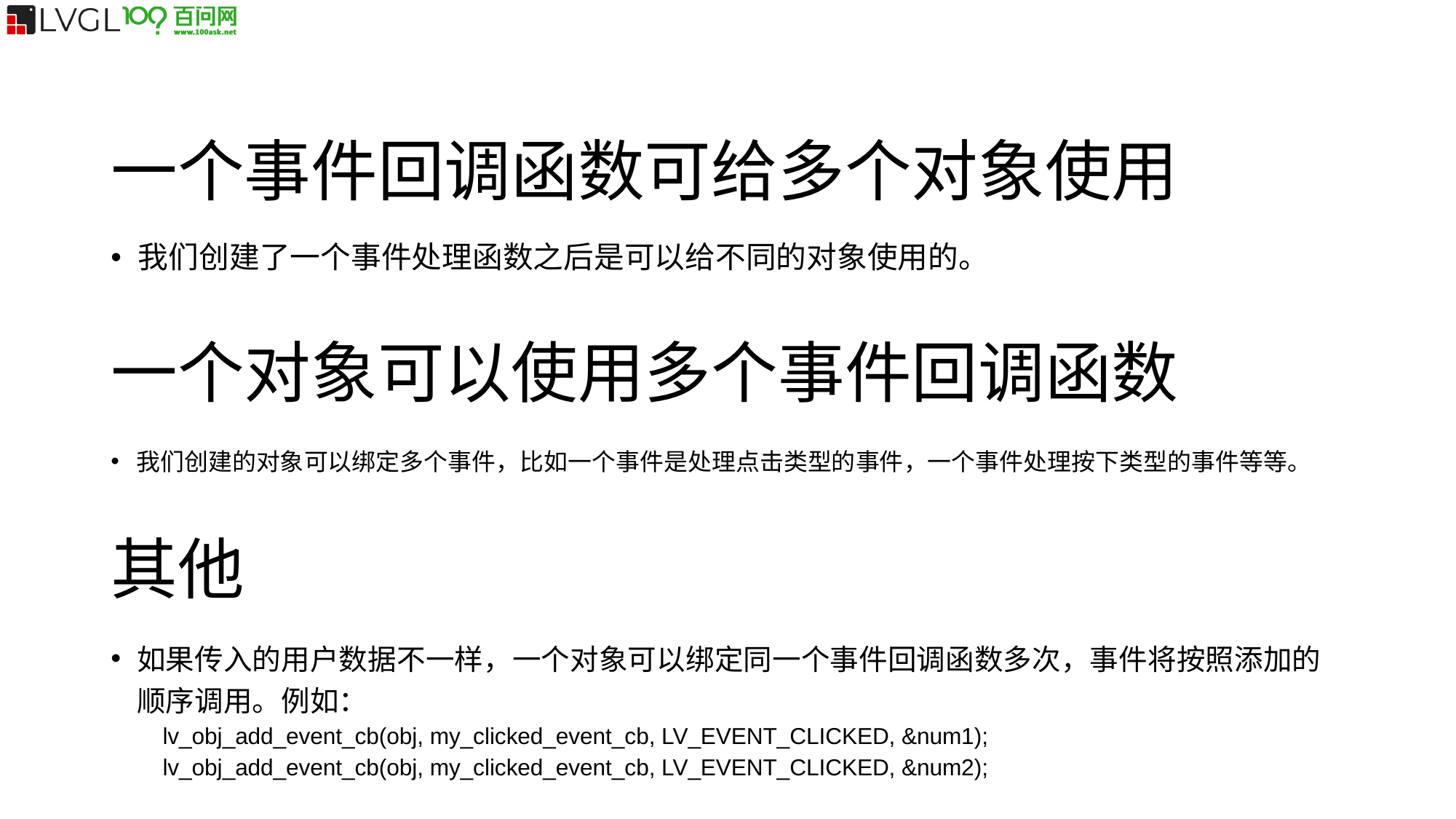

一个事件回调函数可给多个对象使用
我们创建了一个事件处理函数之后是可以给不同的对象使用的。
一个对象可以使用多个事件回调函数
我们创建的对象可以绑定多个事件，比如一个事件是处理点击类型的事件，一个事件处理按下类型的事件等等。
其他
如果传入的用户数据不一样，一个对象可以绑定同一个事件回调函数多次，事件将按照添加的顺序调用。例如：
lv_obj_add_event_cb(obj, my_clicked_event_cb, LV_EVENT_CLICKED, &num1);
lv_obj_add_event_cb(obj, my_clicked_event_cb, LV_EVENT_CLICKED, &num2);